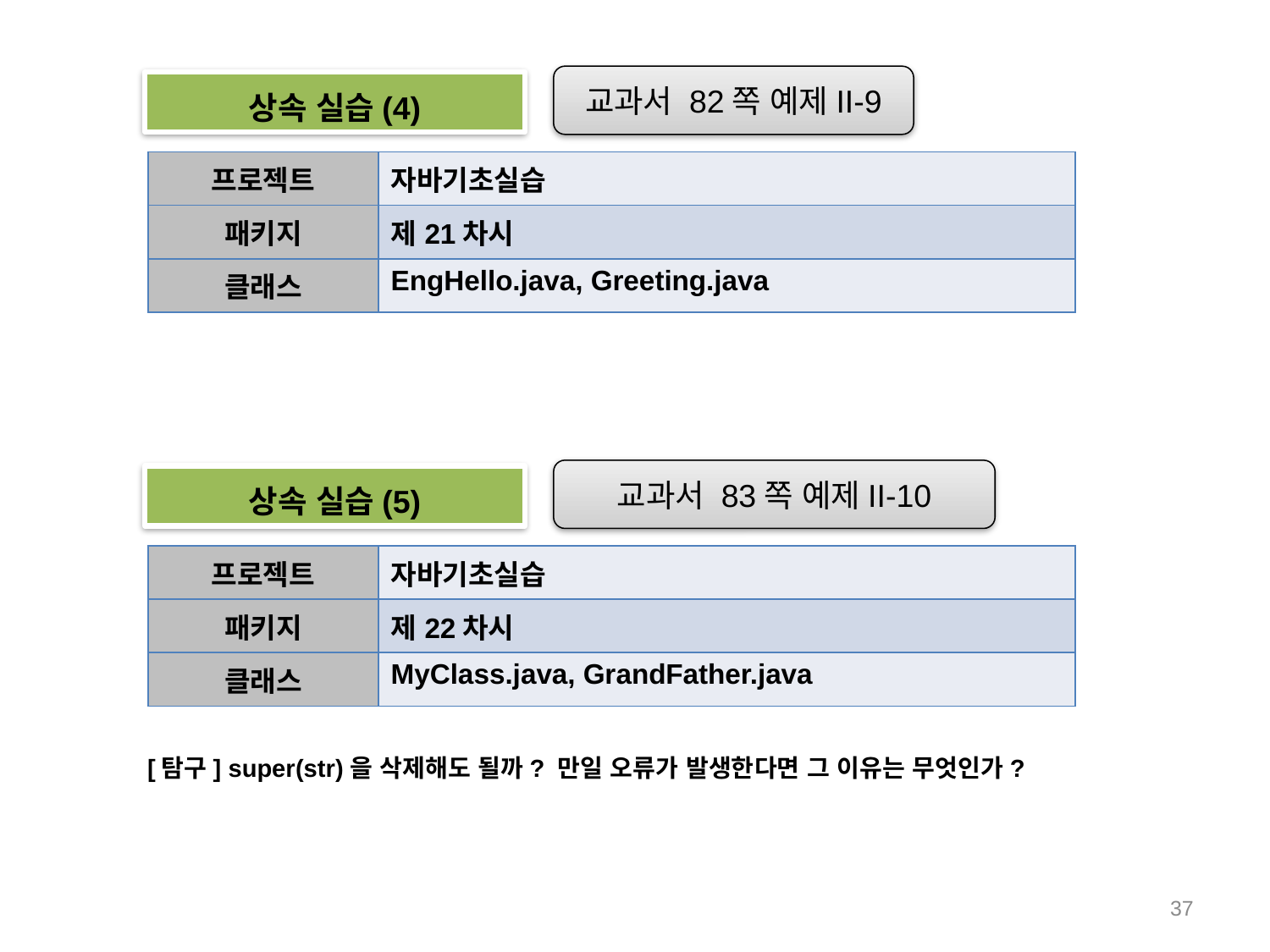

교과서 82쪽 예제II-9
상속 실습(4)
| 프로젝트 | 자바기초실습 |
| --- | --- |
| 패키지 | 제21차시 |
| 클래스 | EngHello.java, Greeting.java |
교과서 83쪽 예제II-10
상속 실습(5)
| 프로젝트 | 자바기초실습 |
| --- | --- |
| 패키지 | 제22차시 |
| 클래스 | MyClass.java, GrandFather.java |
[탐구] super(str)을 삭제해도 될까? 만일 오류가 발생한다면 그 이유는 무엇인가?
37